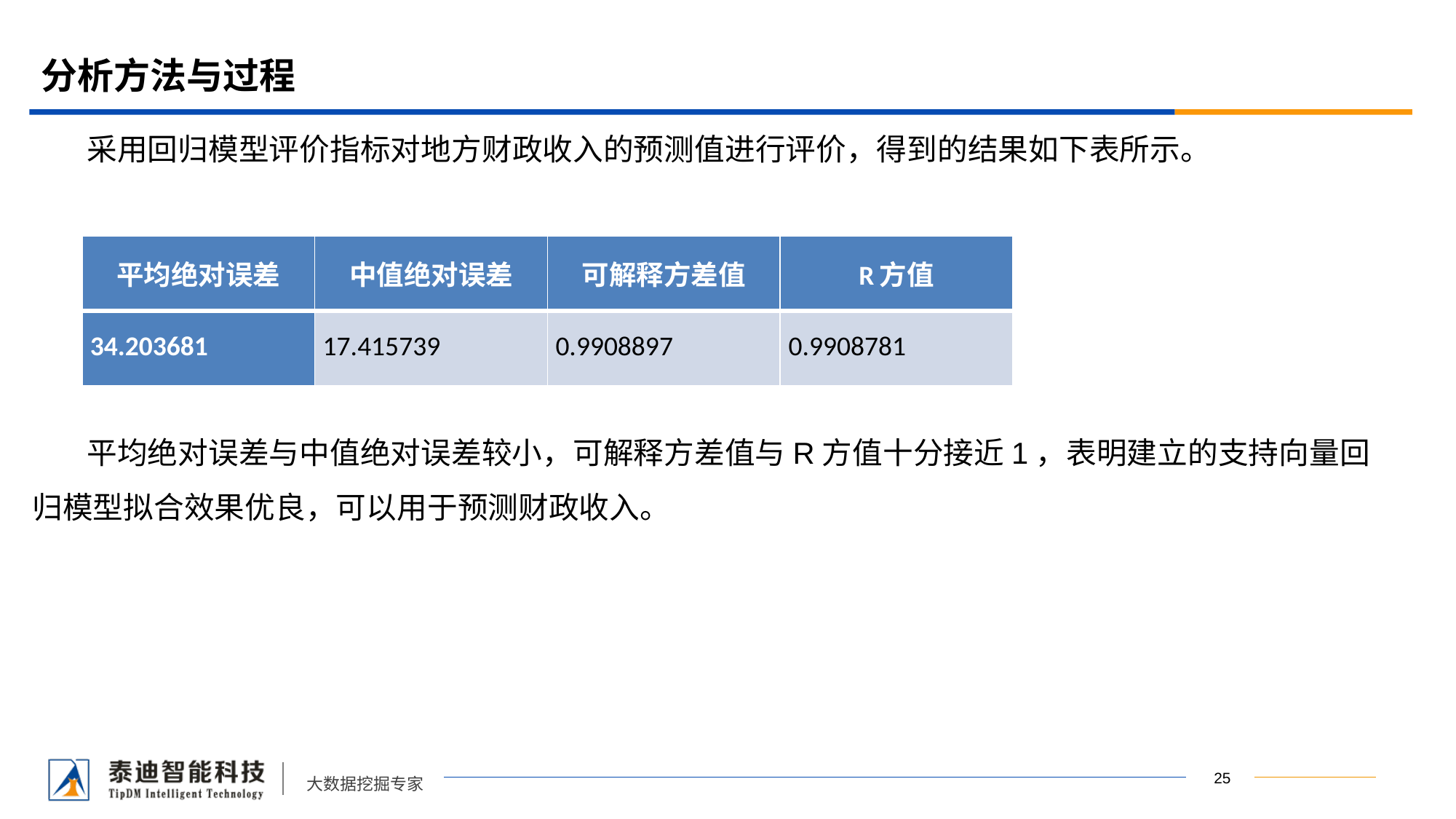

# 分析方法与过程
采用回归模型评价指标对地方财政收入的预测值进行评价，得到的结果如下表所示。

平均绝对误差与中值绝对误差较小，可解释方差值与R方值十分接近1，表明建立的支持向量回归模型拟合效果优良，可以用于预测财政收入。

| 平均绝对误差 | 中值绝对误差 | 可解释方差值 | R方值 |
| --- | --- | --- | --- |
| 34.203681 | 17.415739 | 0.9908897 | 0.9908781 |